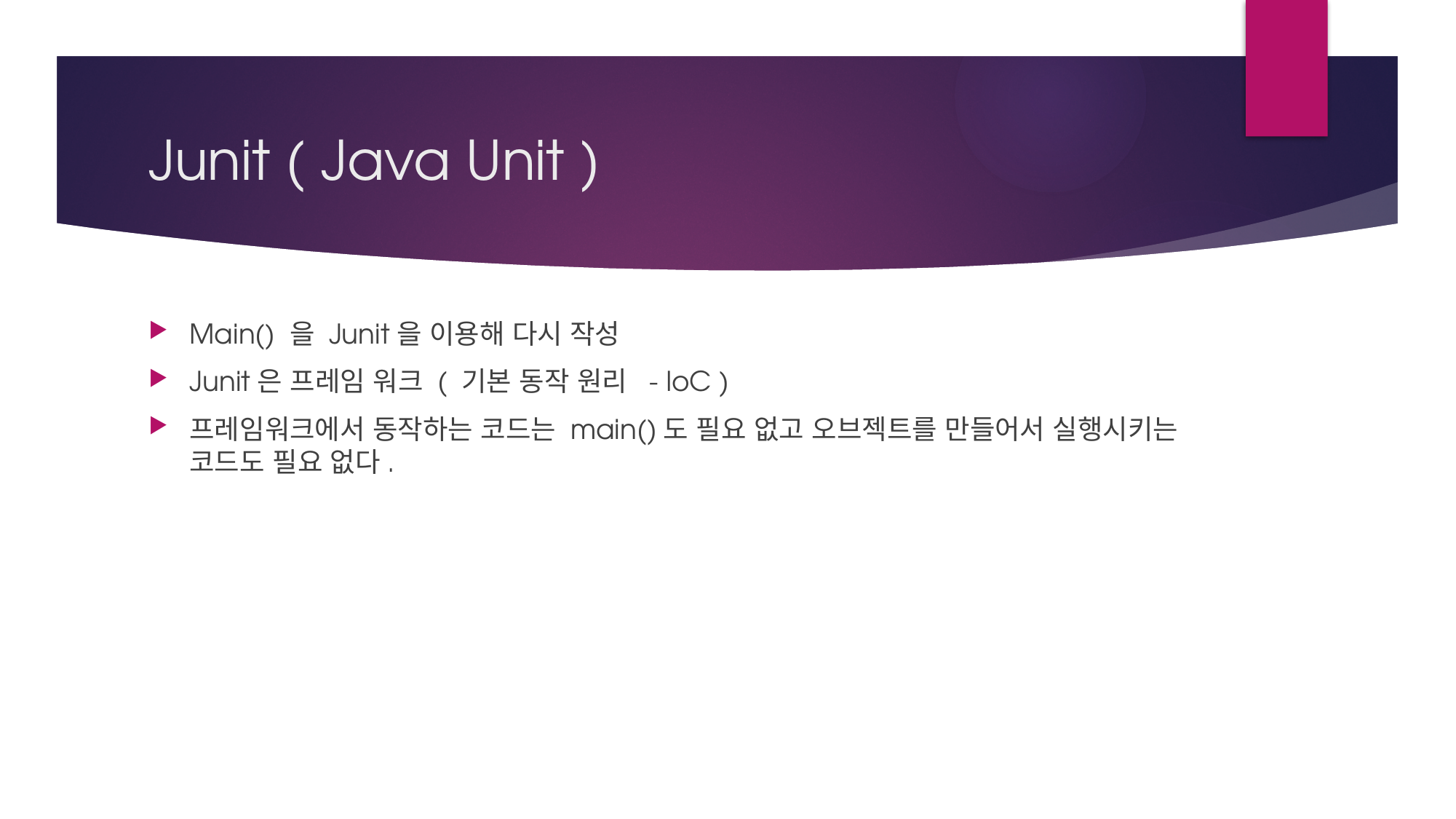

# Junit ( Java Unit )
Main() 을 Junit을 이용해 다시 작성
Junit은 프레임 워크 ( 기본 동작 원리  - IoC )
프레임워크에서 동작하는 코드는 main()도 필요 없고 오브젝트를 만들어서 실행시키는 코드도 필요 없다.